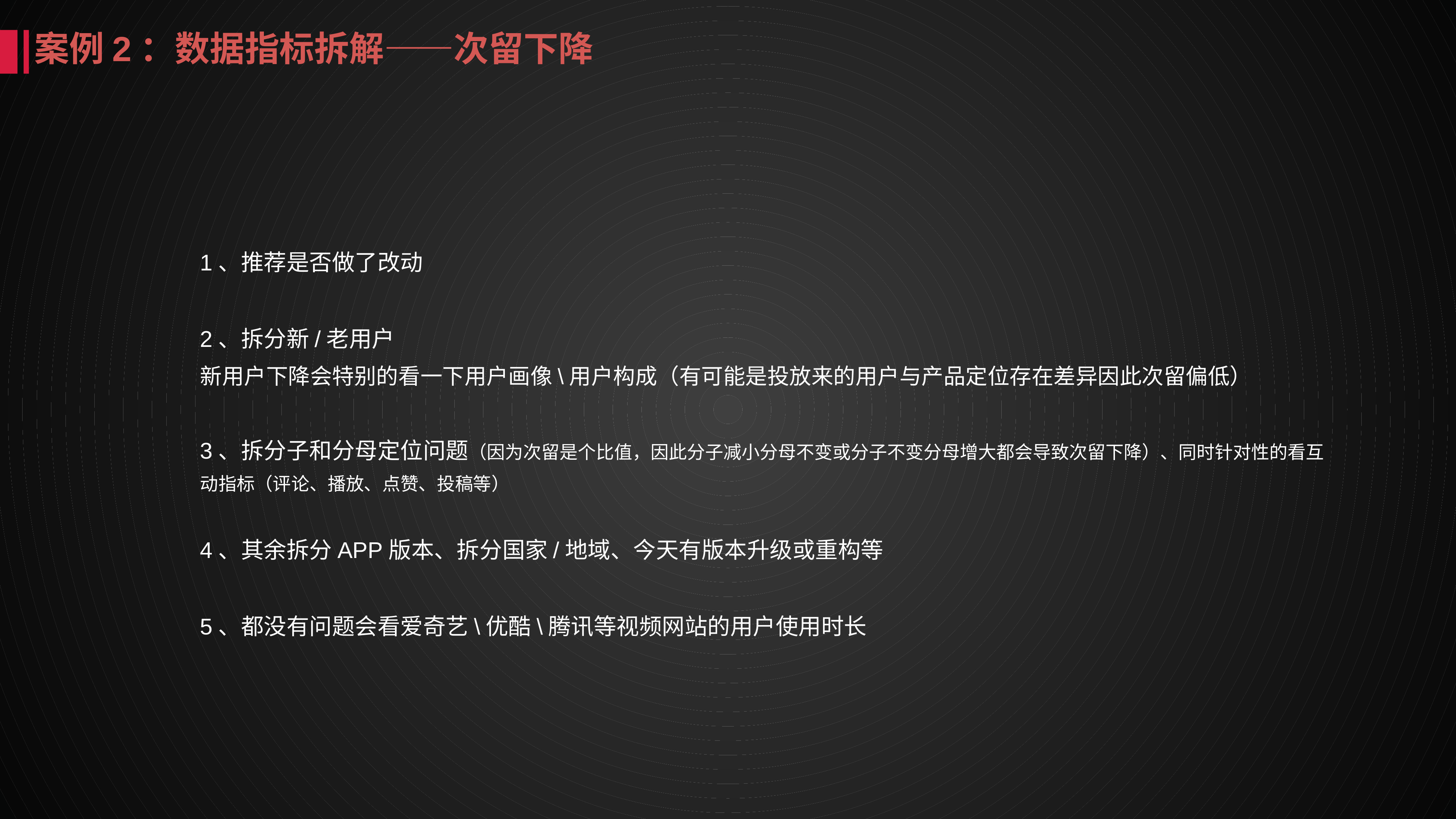

案例2：数据指标拆解——次留下降
1、推荐是否做了改动

2、拆分新/老用户
新用户下降会特别的看一下用户画像\用户构成（有可能是投放来的用户与产品定位存在差异因此次留偏低）

3、拆分子和分母定位问题（因为次留是个比值，因此分子减小分母不变或分子不变分母增大都会导致次留下降）、同时针对性的看互动指标（评论、播放、点赞、投稿等）

4、其余拆分APP版本、拆分国家/地域、今天有版本升级或重构等

5、都没有问题会看爱奇艺\优酷\腾讯等视频网站的用户使用时长